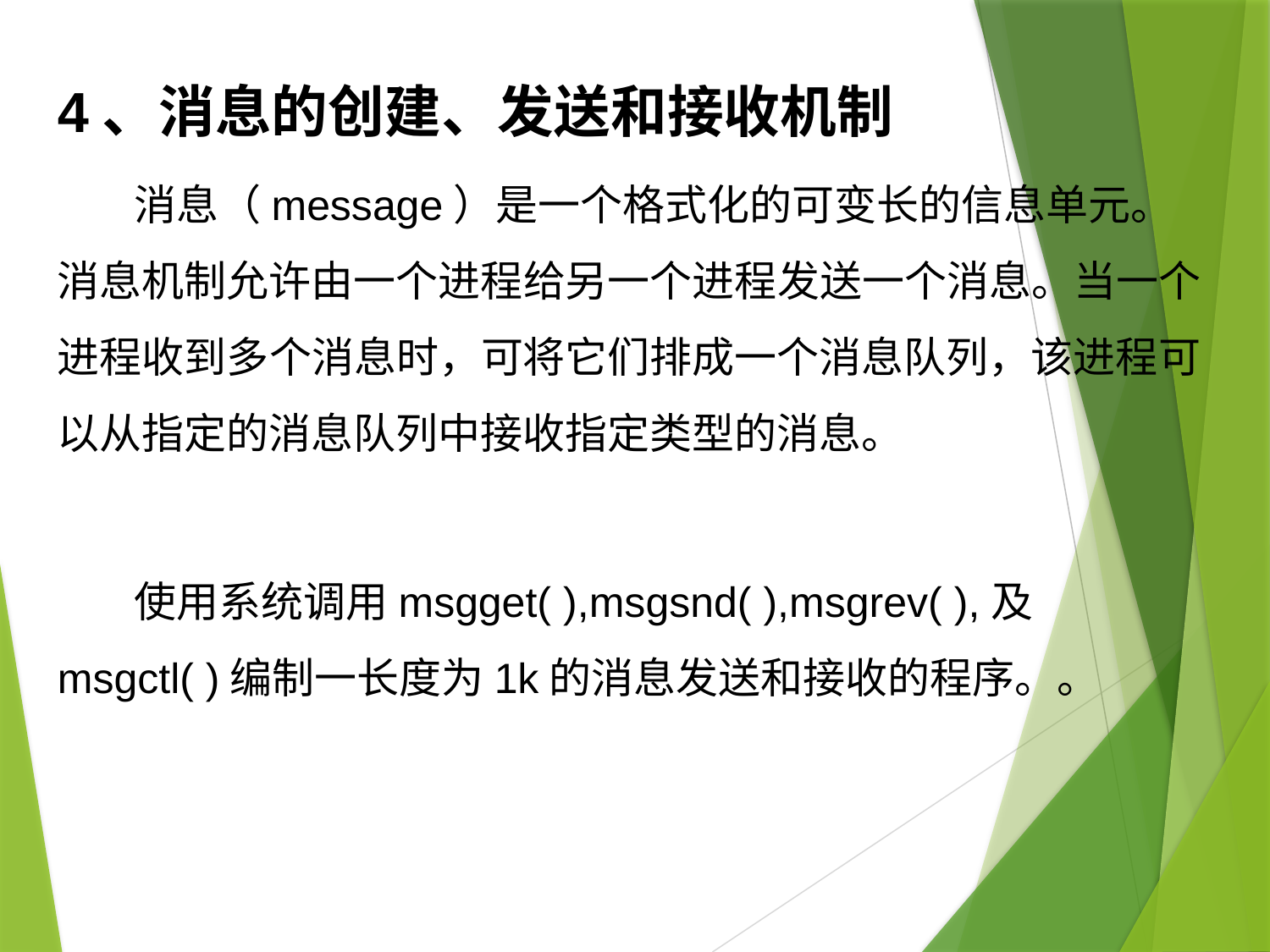

4、消息的创建、发送和接收机制
       消息（message）是一个格式化的可变长的信息单元。消息机制允许由一个进程给另一个进程发送一个消息。当一个进程收到多个消息时，可将它们排成一个消息队列，该进程可以从指定的消息队列中接收指定类型的消息。

       使用系统调用msgget( ),msgsnd( ),msgrev( ),及msgctl( )编制一长度为1k的消息发送和接收的程序。。